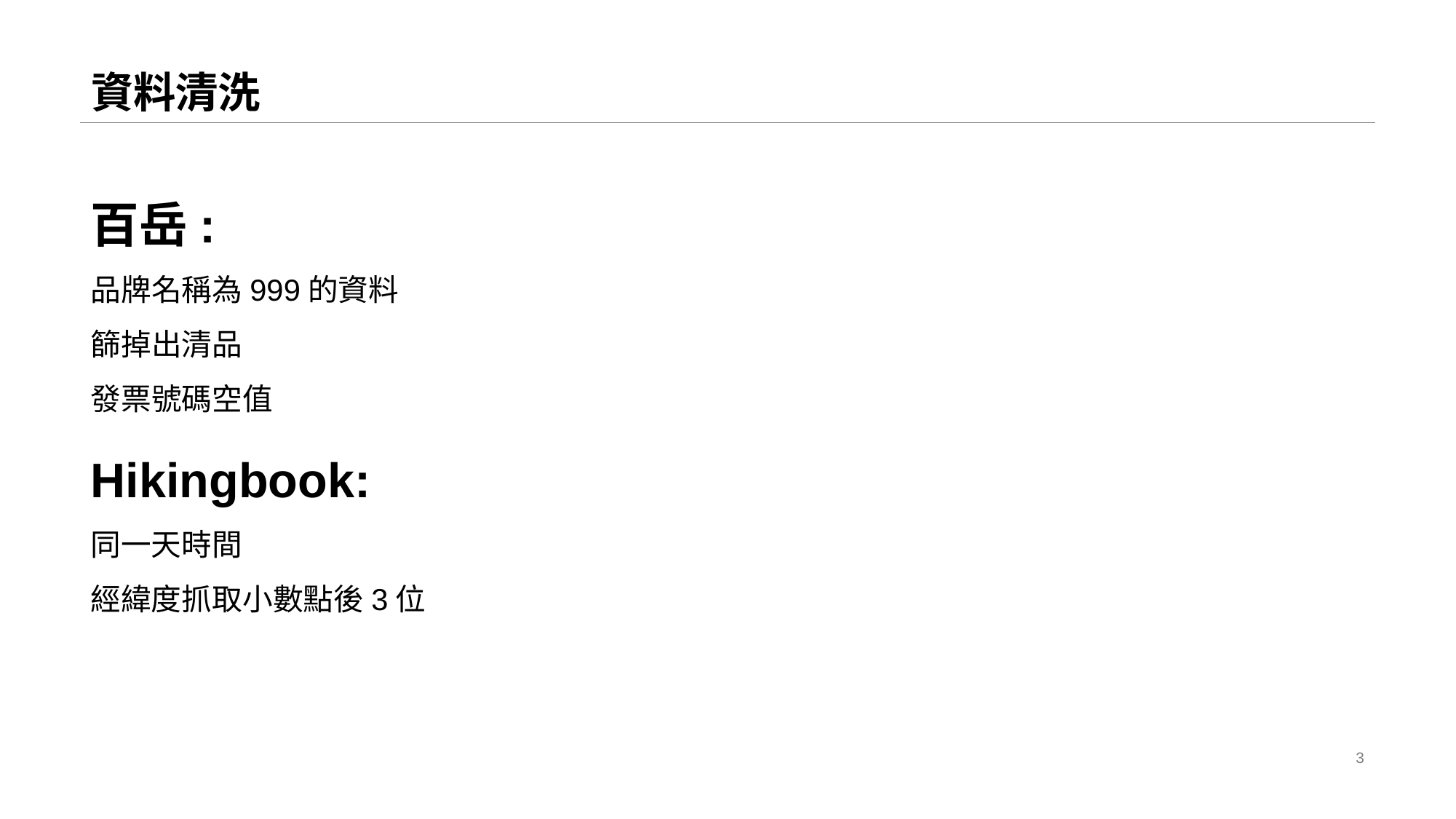

# 資料清洗
百岳:
品牌名稱為999的資料
篩掉出清品
發票號碼空值

Hikingbook:
同一天時間
經緯度抓取小數點後3位

3